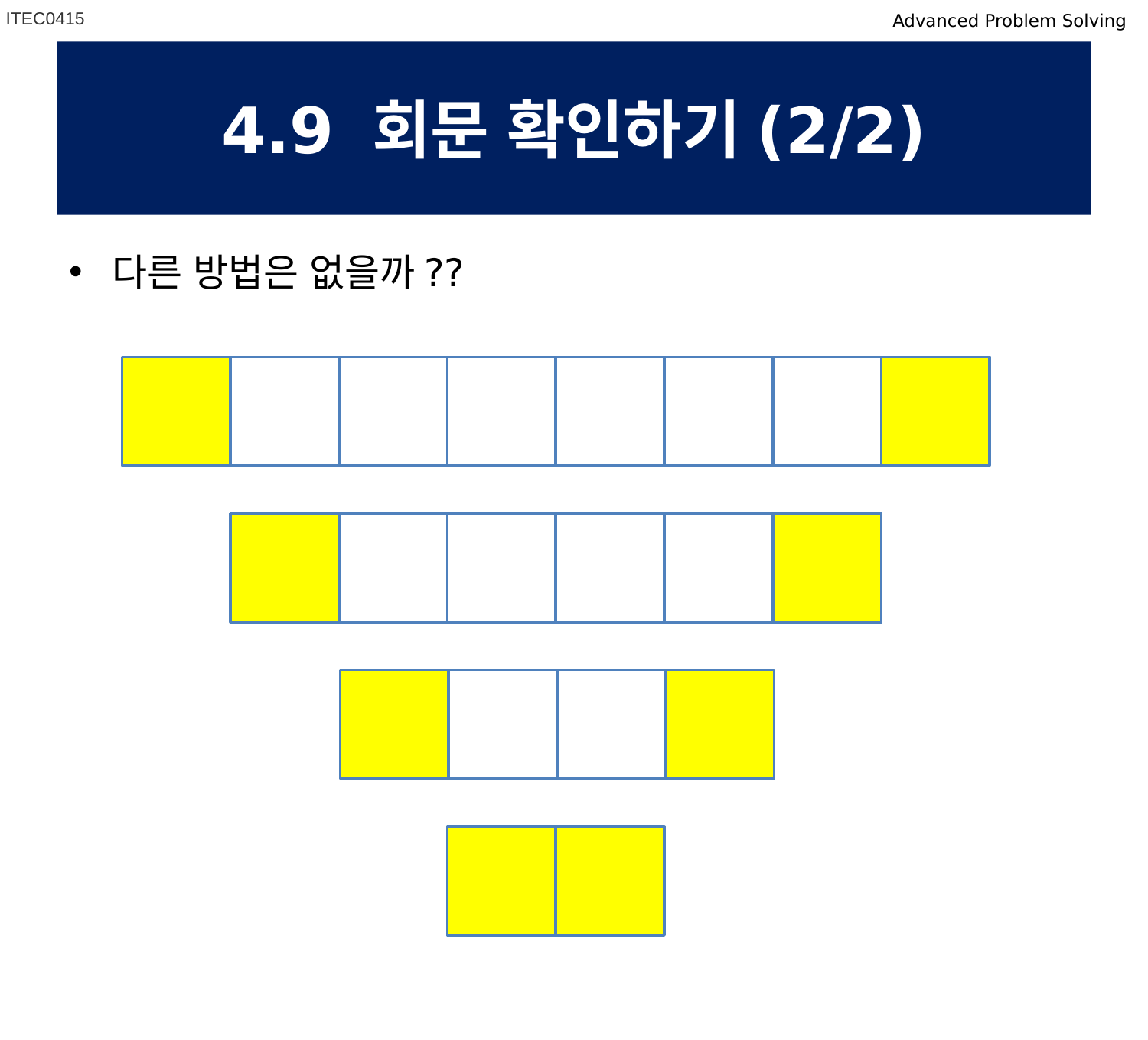

ITEC0415
Advanced Problem Solving
# 4.9 회문 확인하기(2/2)
다른 방법은 없을까??